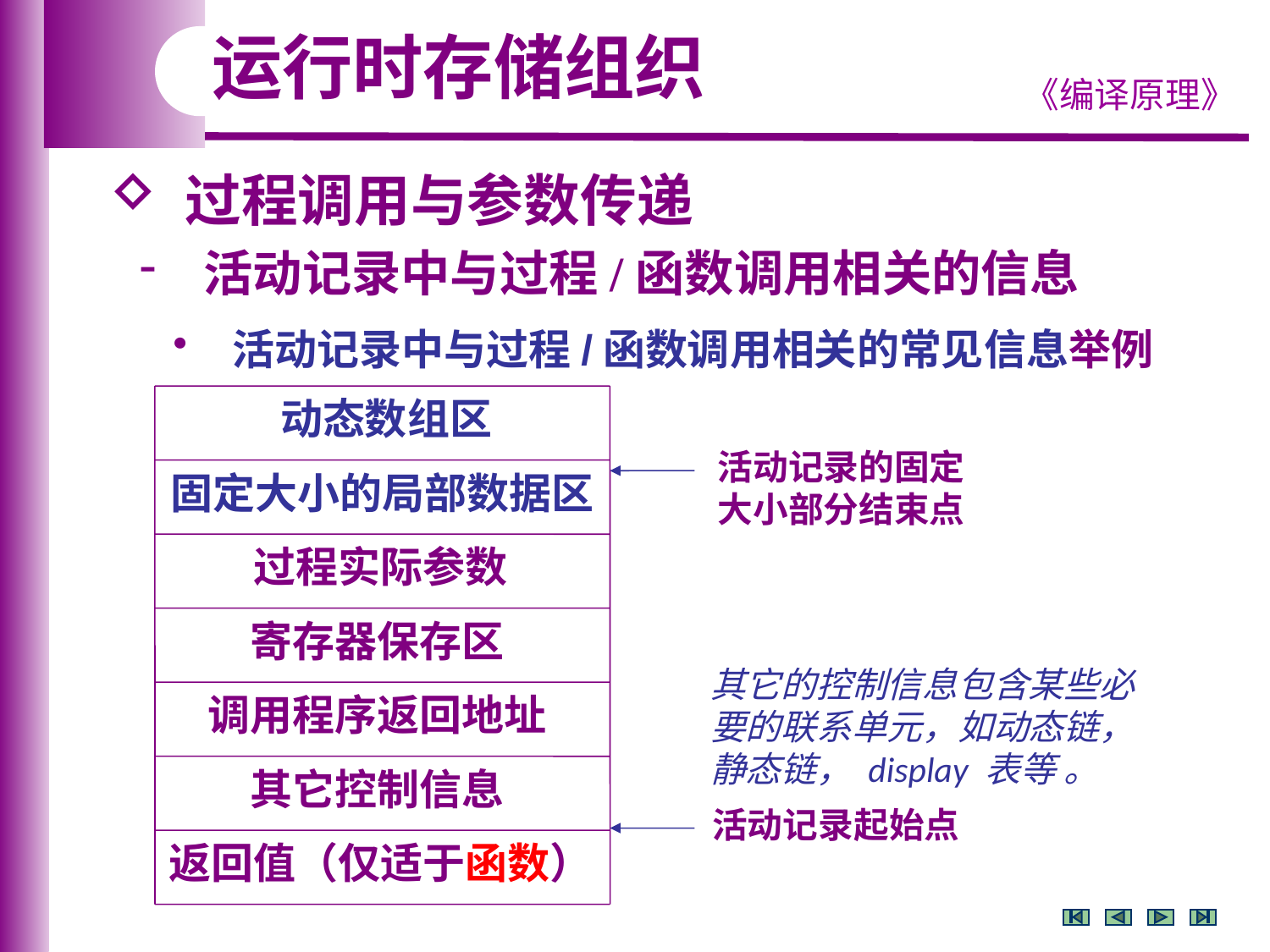

运行时存储组织
 过程调用与参数传递
  活动记录中与过程/函数调用相关的信息

  活动记录中与过程/函数调用相关的常见信息举例

动态数组区

活动记录的固定大小部分结束点

固定大小的局部数据区

过程实际参数

寄存器保存区
其它的控制信息包含某些必要的联系单元，如动态链，静态链， display 表等 。

调用程序返回地址

其它控制信息
活动记录起始点

返回值（仅适于函数）